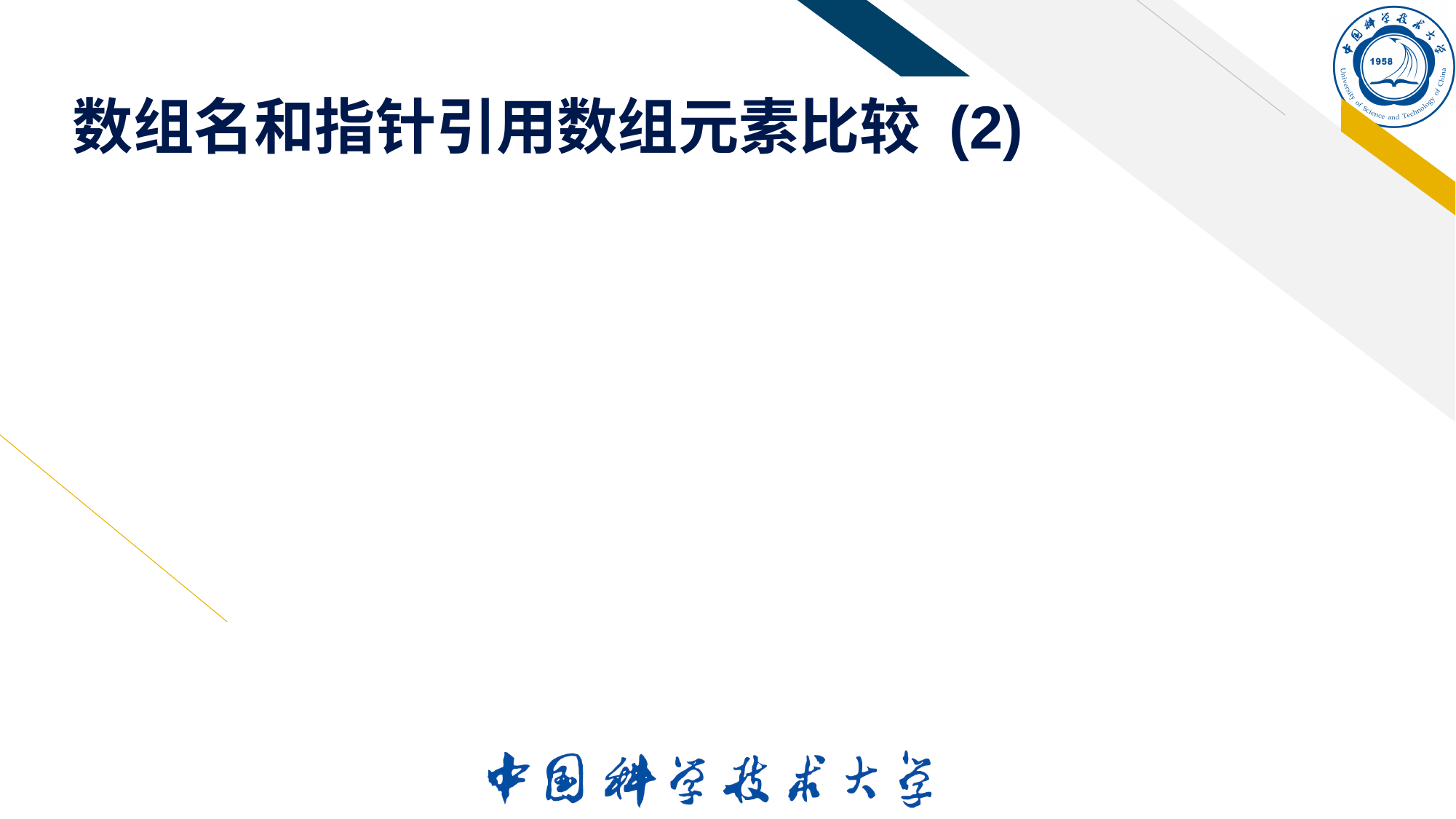

# 数组名和指针引用数组元素比较 (2)
指针指向某个数组元素
前提条件：p=a+i;

*(p++) 与 a[i++] 等价
*(p--) 与 a[i--] 等价
*(++p) 与  a[++i] 等价
*(--p) 与  a[--i] 等价

注意 不能使用 *(a++) 或 a=p+i 这种形式
注意 区分运算顺序： *(p++) 与 (*p)++
注意 防止下标越界，注意掌握指针位置